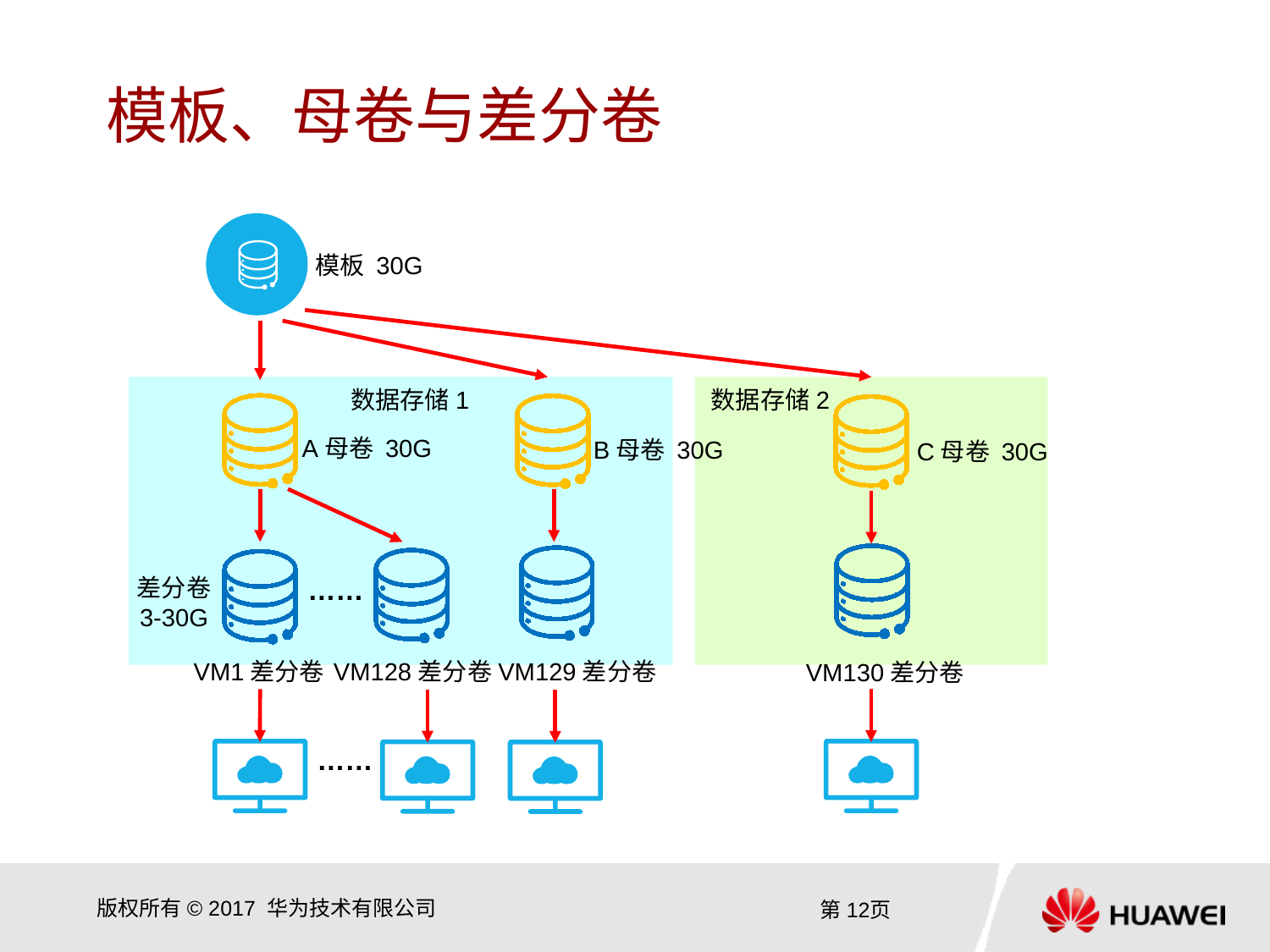

# 模板、母卷与差分卷

模板 30G

数据存储2
数据存储1

A母卷 30G
B母卷 30G
C母卷 30G

差分卷
3-30G
……
VM1差分卷
VM128差分卷
VM129差分卷
VM130差分卷
……